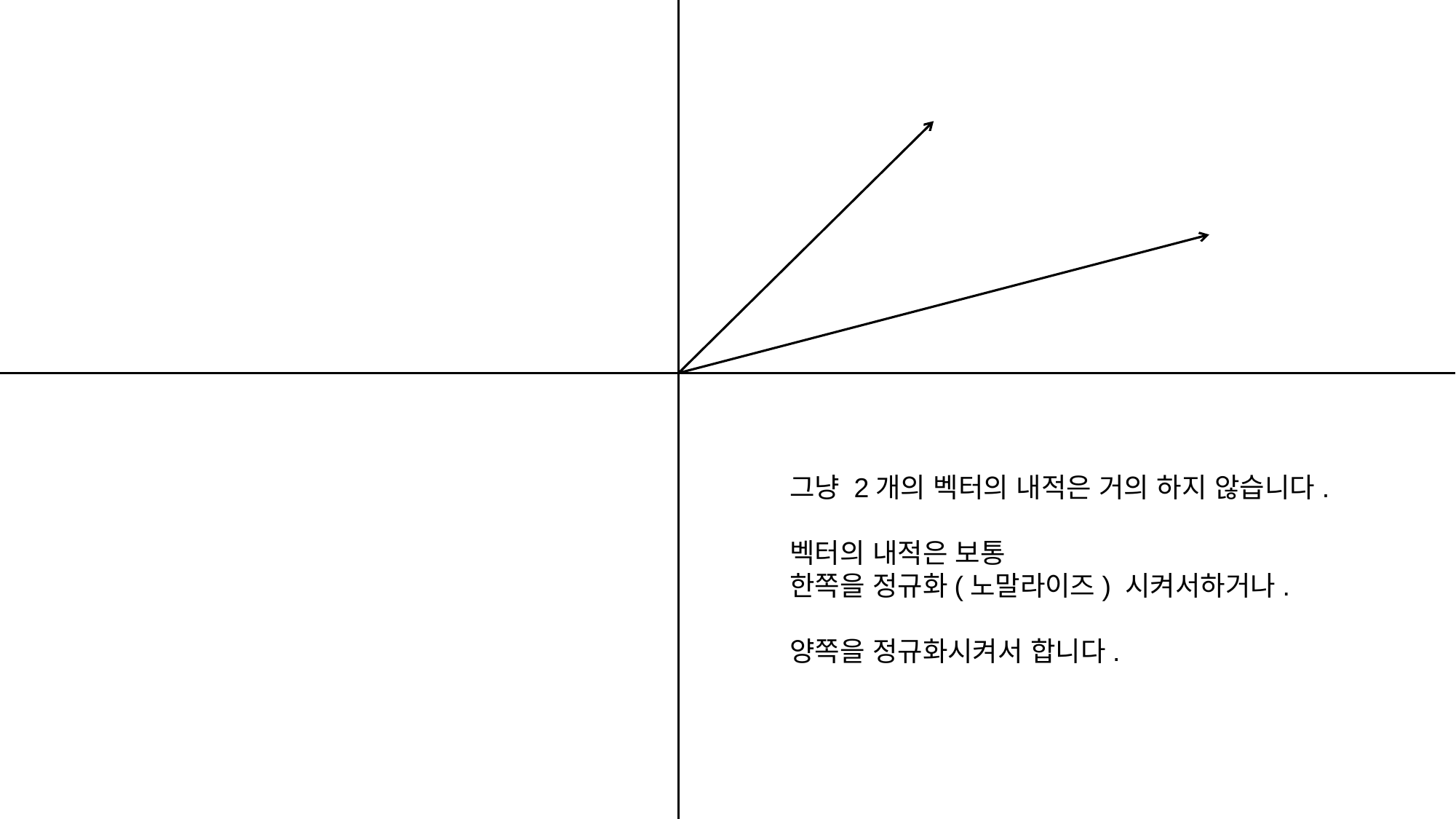

그냥 2개의 벡터의 내적은 거의 하지 않습니다.

벡터의 내적은 보통
한쪽을 정규화(노말라이즈) 시켜서하거나.

양쪽을 정규화시켜서 합니다.